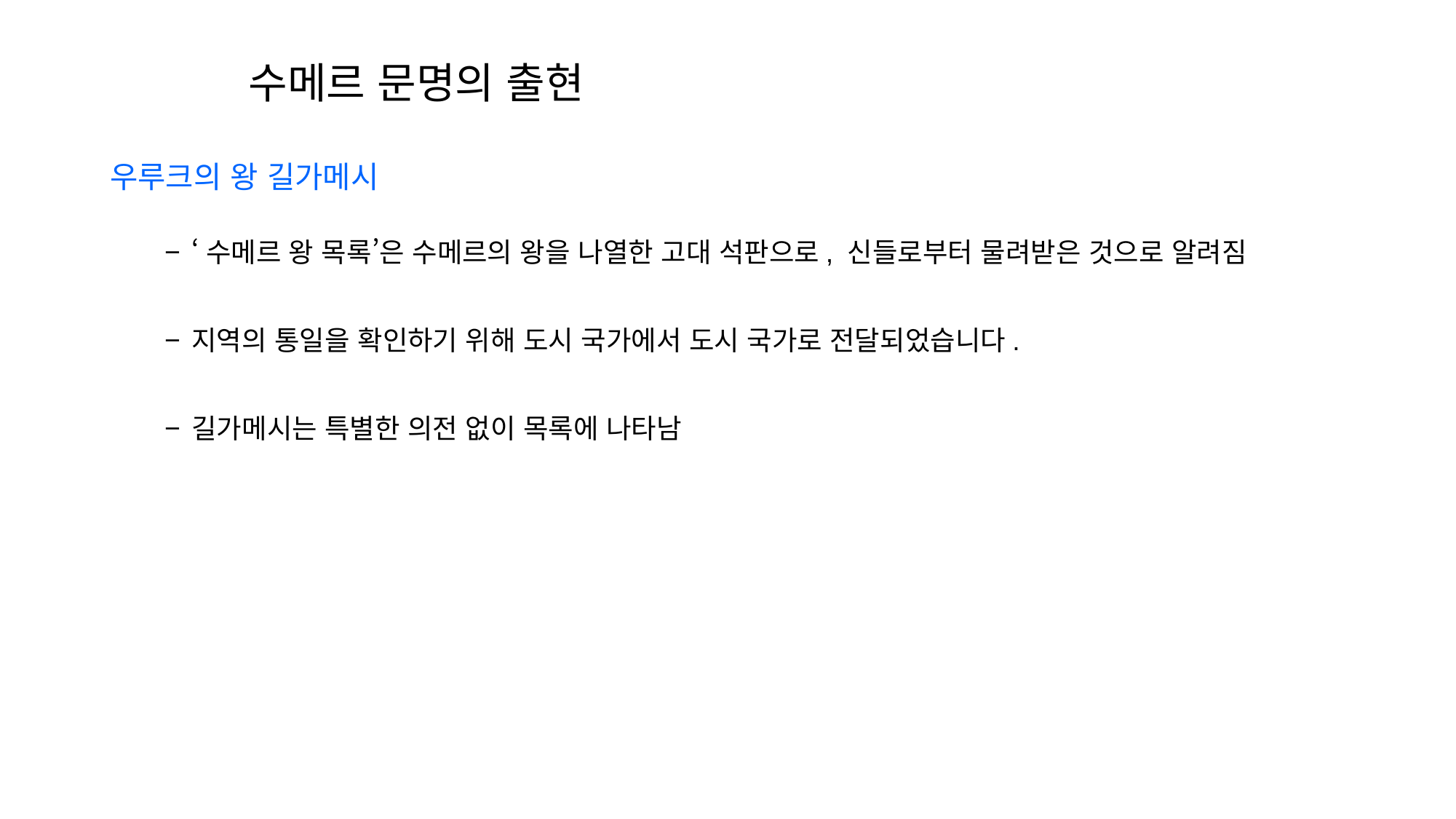

수메르 문명의 출현
우루크의 왕 길가메시

‘수메르 왕 목록’은 수메르의 왕을 나열한 고대 석판으로, 신들로부터 물려받은 것으로 알려짐

지역의 통일을 확인하기 위해 도시 국가에서 도시 국가로 전달되었습니다.

길가메시는 특별한 의전 없이 목록에 나타남